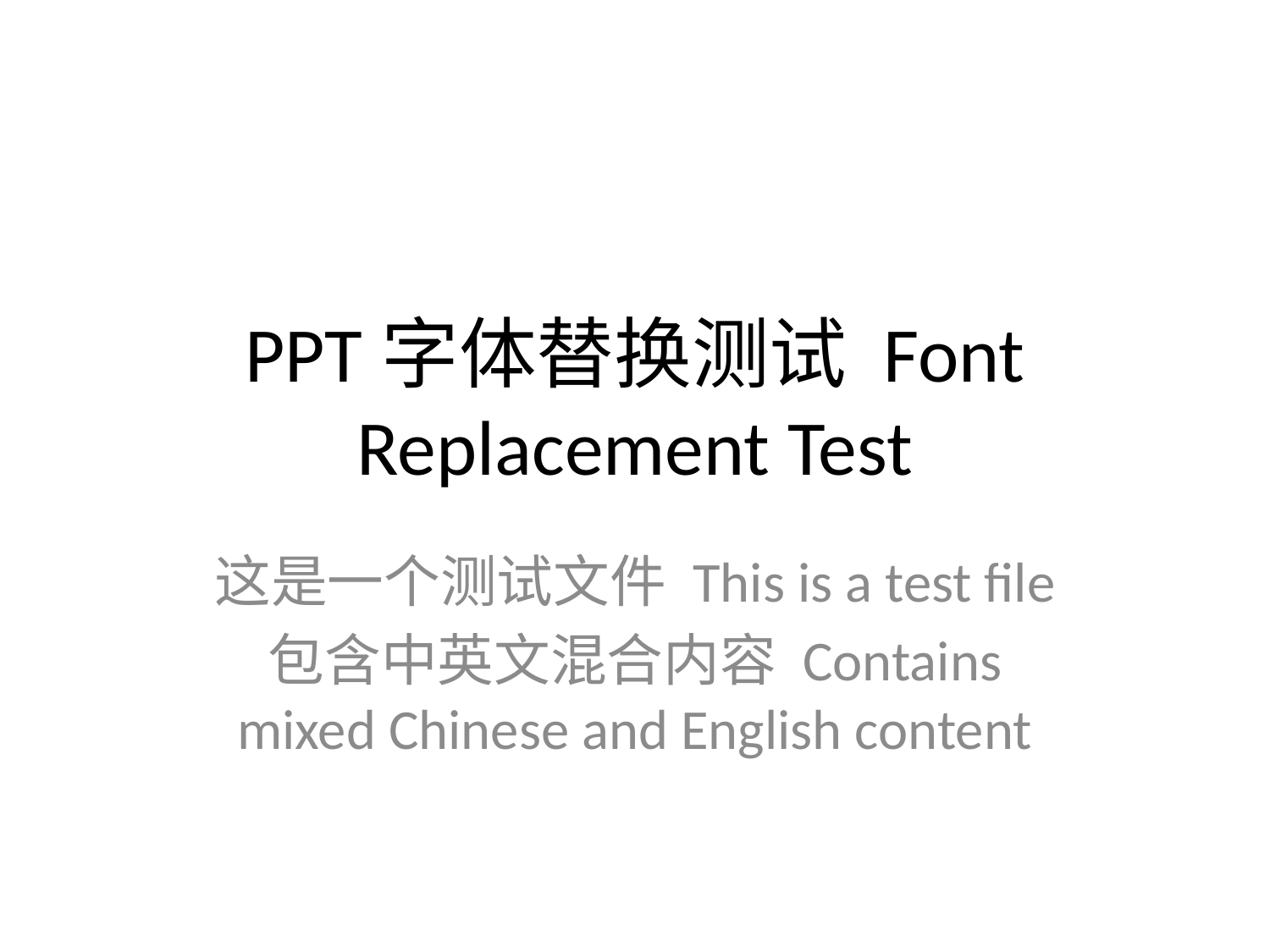

# PPT字体替换测试 Font Replacement Test
这是一个测试文件 This is a test file
包含中英文混合内容 Contains mixed Chinese and English content